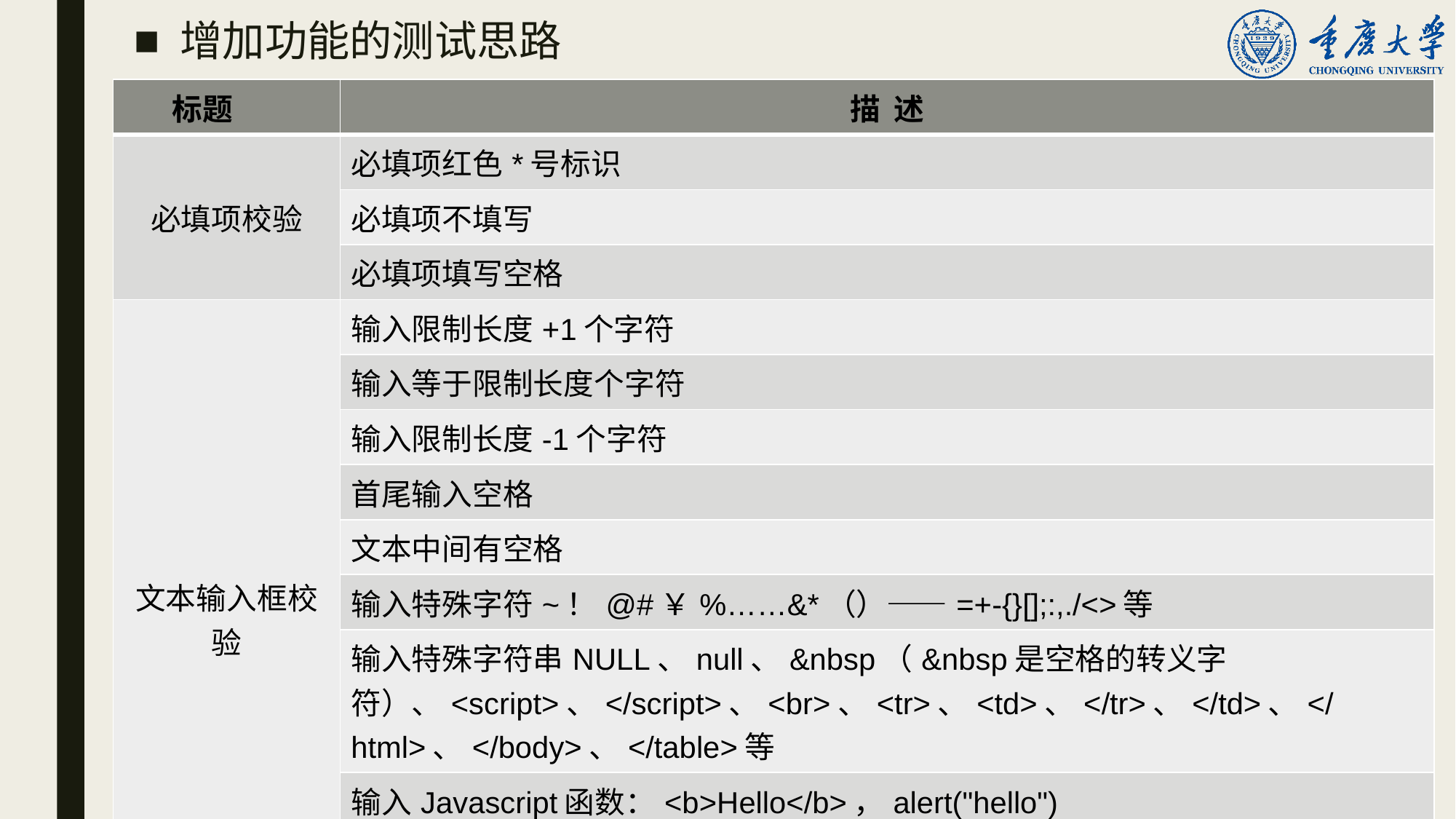

增加功能的测试思路

| 标题 | 描 述 |
| --- | --- |
| 必填项校验 | 必填项红色\*号标识 |
|  | 必填项不填写 |
|  | 必填项填写空格 |
| 文本输入框校验 | 输入限制长度+1个字符 |
|  | 输入等于限制长度个字符 |
|  | 输入限制长度-1个字符 |
|  | 首尾输入空格 |
|  | 文本中间有空格 |
|  | 输入特殊字符~！@#￥%……&\*（）——=+-{}[];:,./<>等 |
|  | 输入特殊字符串NULL、null、&nbsp（&nbsp是空格的转义字符）、<script>、</script>、<br>、<tr>、<td>、</tr>、</td>、</html>、</body>、</table>等 |
|  | 输入Javascript函数：<b>Hello</b>，alert("hello") |
|  | 输入全角、半角的特殊符号、数字、空格等 |
|  | 输入and 1=1 |